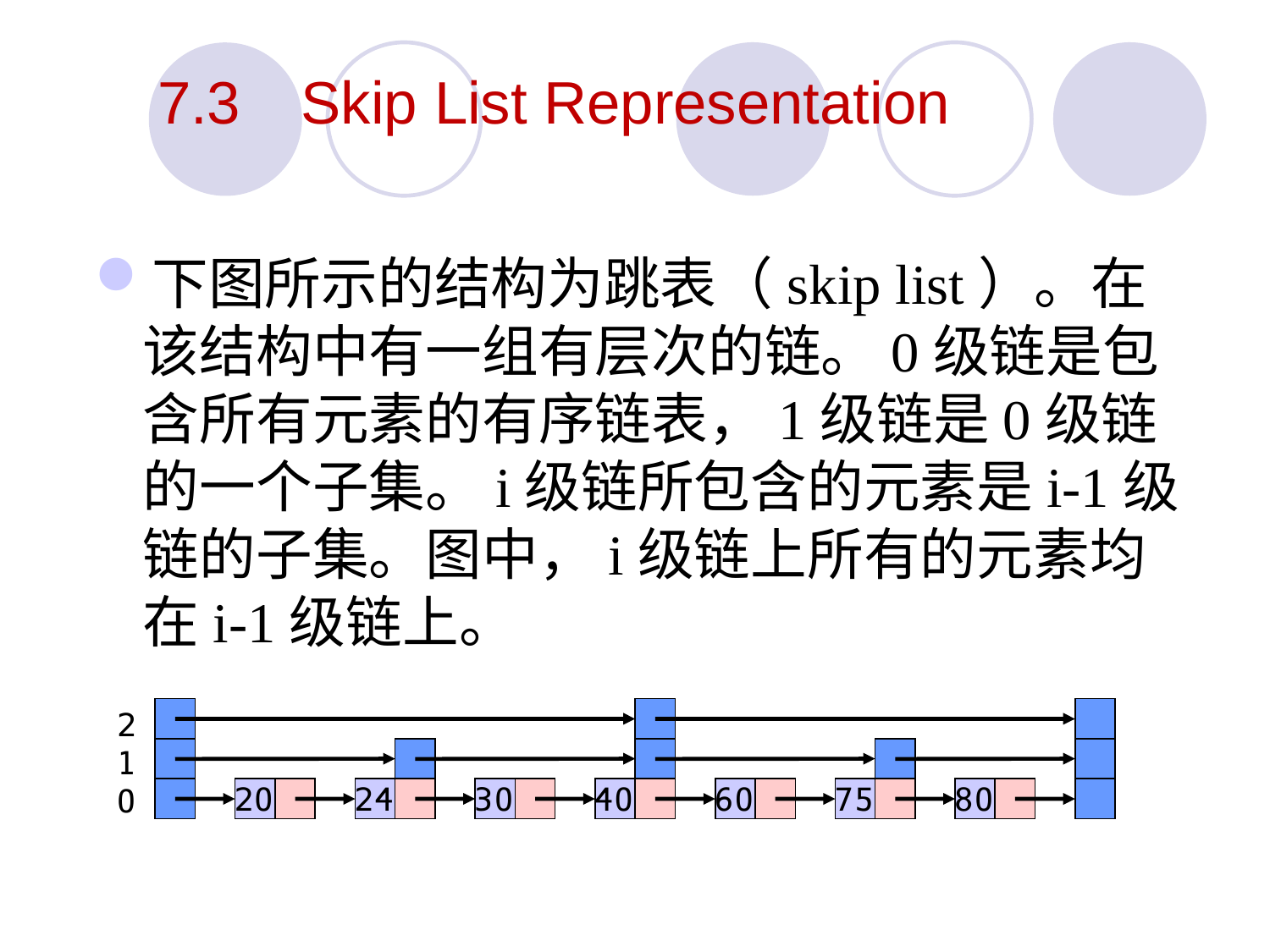

7.3	 Skip List Representation
25

下图所示的结构为跳表（skip list）。在该结构中有一组有层次的链。0级链是包含所有元素的有序链表，1级链是0级链的一个子集。i级链所包含的元素是i-1级链的子集。图中，i级链上所有的元素均在i-1级链上。
210

20

24

30

40

60

75

80